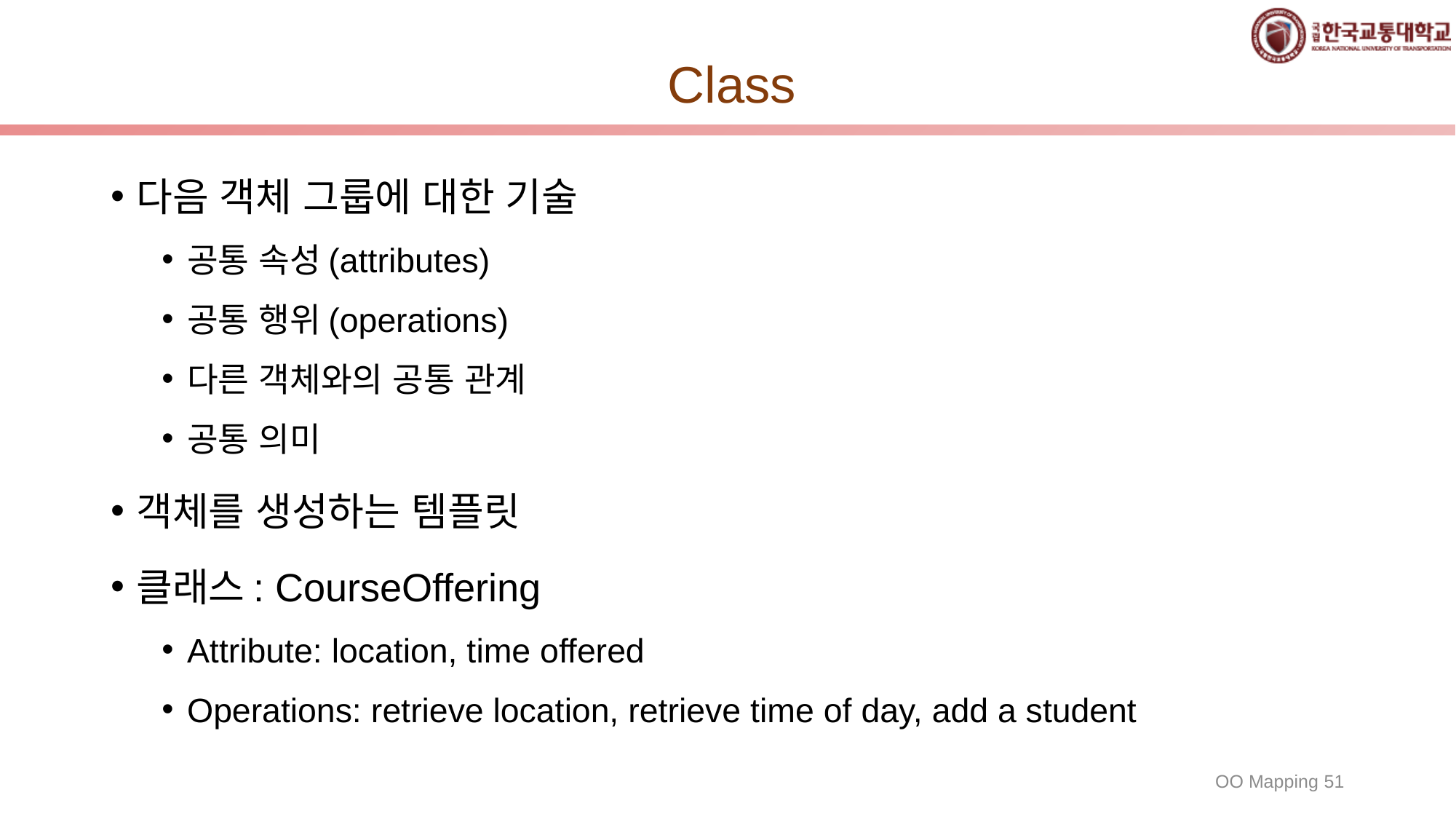

# Class
다음 객체 그룹에 대한 기술
공통 속성(attributes)
공통 행위(operations)
다른 객체와의 공통 관계
공통 의미
객체를 생성하는 템플릿
클래스: CourseOffering
Attribute: location, time offered
Operations: retrieve location, retrieve time of day, add a student

51